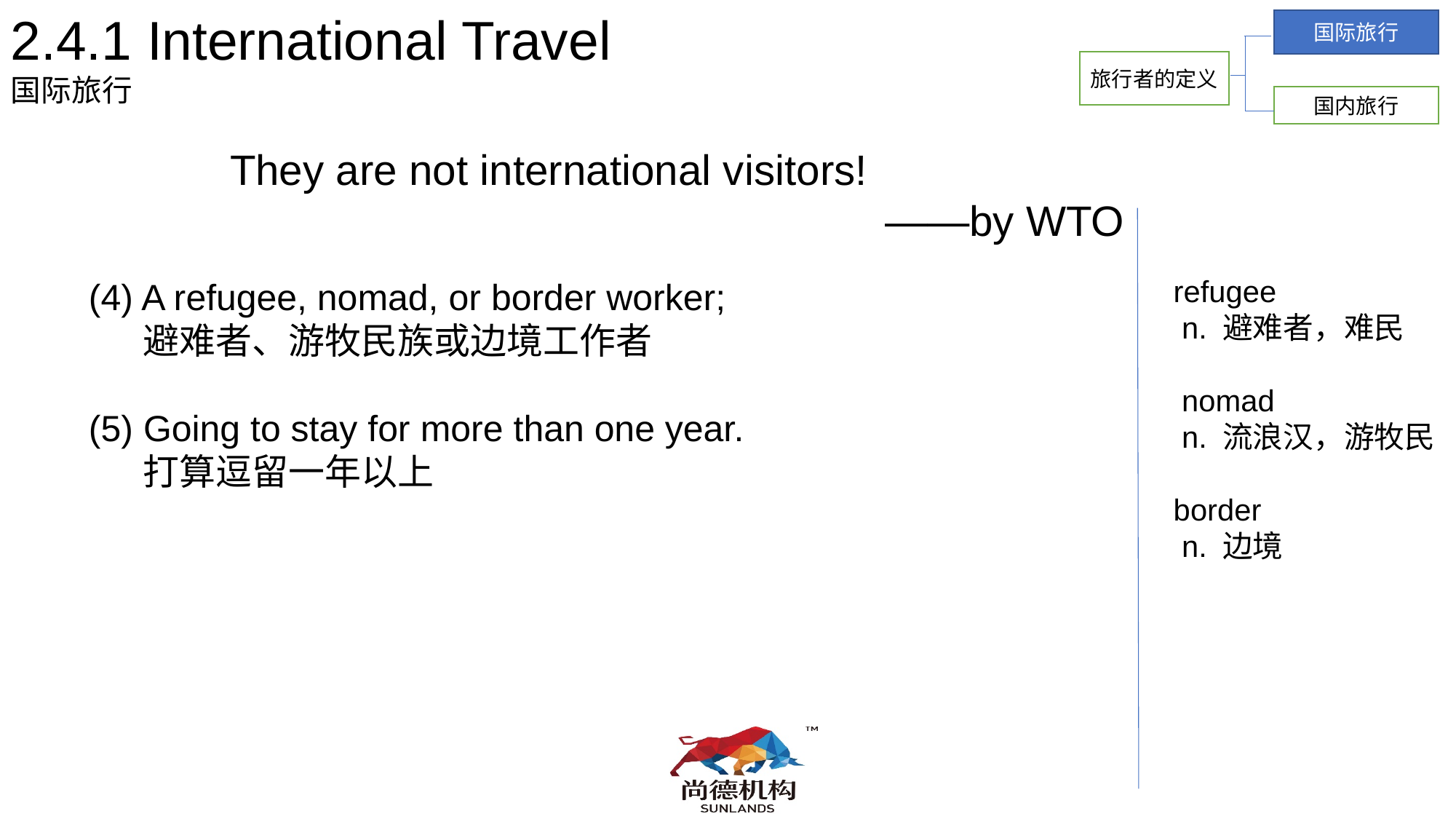

2.4.1 International Travel
国际旅行

国际旅行
旅行者的定义
国内旅行
They are not international visitors!									——by WTO

(4) A refugee, nomad, or border worker;
避难者、游牧民族或边境工作者

(5) Going to stay for more than one year.
打算逗留一年以上

 refugee
  n. 避难者，难民

  nomad
  n. 流浪汉，游牧民

 border
  n. 边境